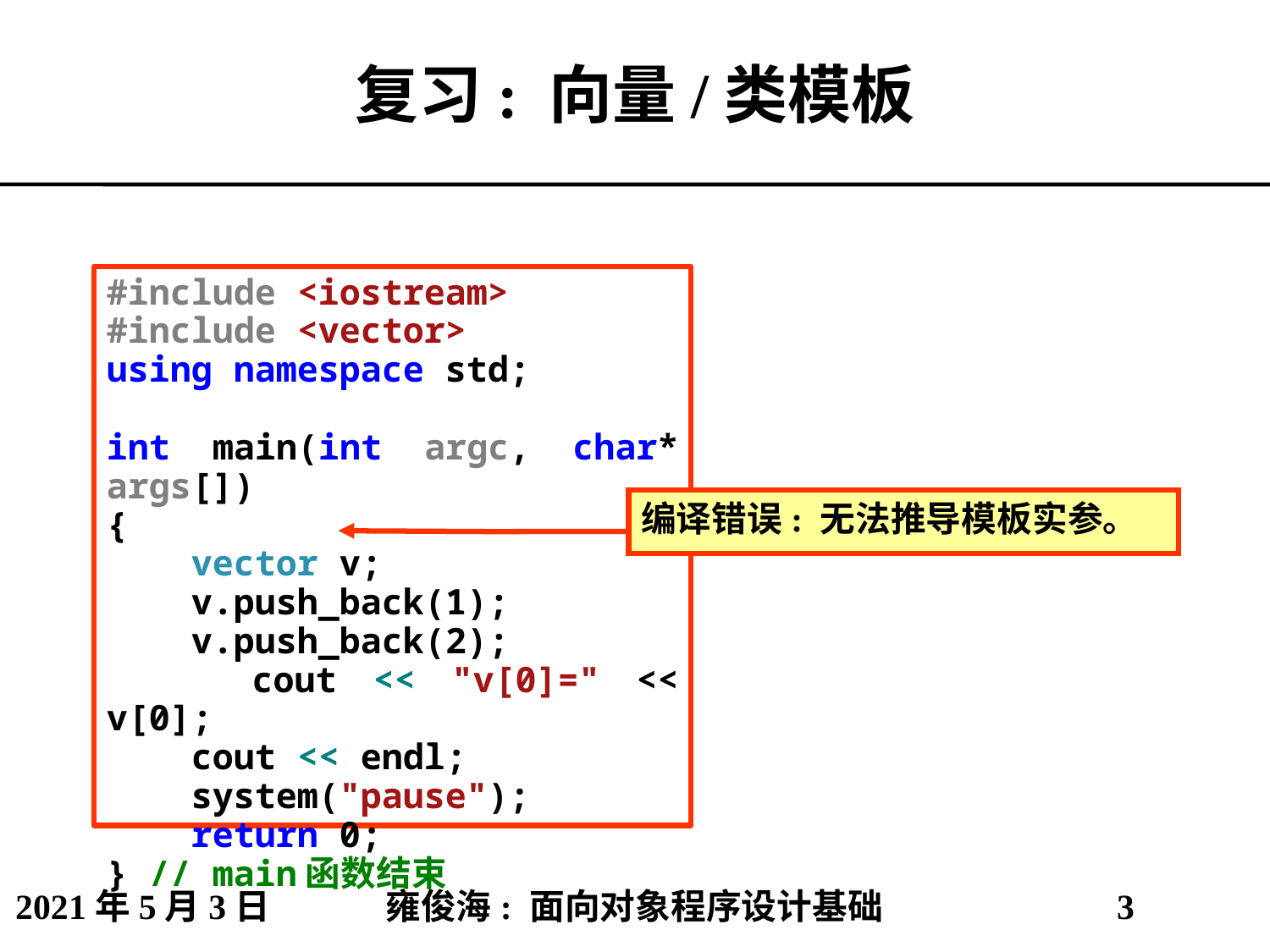

# 复习: 向量/类模板

#include <iostream>
#include <vector>
using namespace std;

int main(int argc, char* args[])
{
    vector v;
    v.push_back(1);
    v.push_back(2);
    cout << "v[0]=" << v[0];
    cout << endl;
    system("pause");
    return 0;
} // main函数结束
编译错误: 无法推导模板实参。
2021年5月3日
雍俊海: 面向对象程序设计基础
3